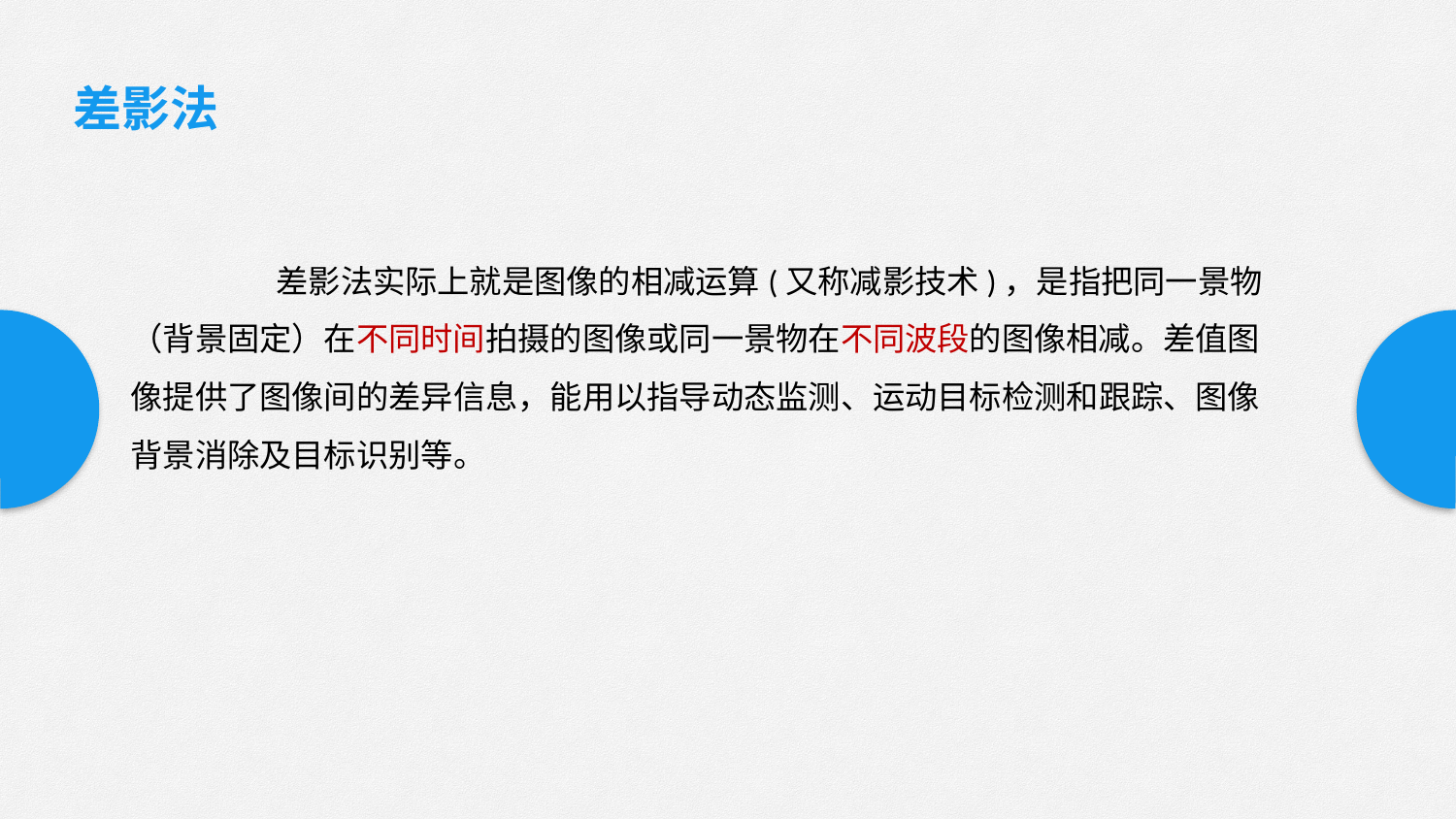

差影法
	差影法实际上就是图像的相减运算(又称减影技术)，是指把同一景物（背景固定）在不同时间拍摄的图像或同一景物在不同波段的图像相减。差值图像提供了图像间的差异信息，能用以指导动态监测、运动目标检测和跟踪、图像背景消除及目标识别等。